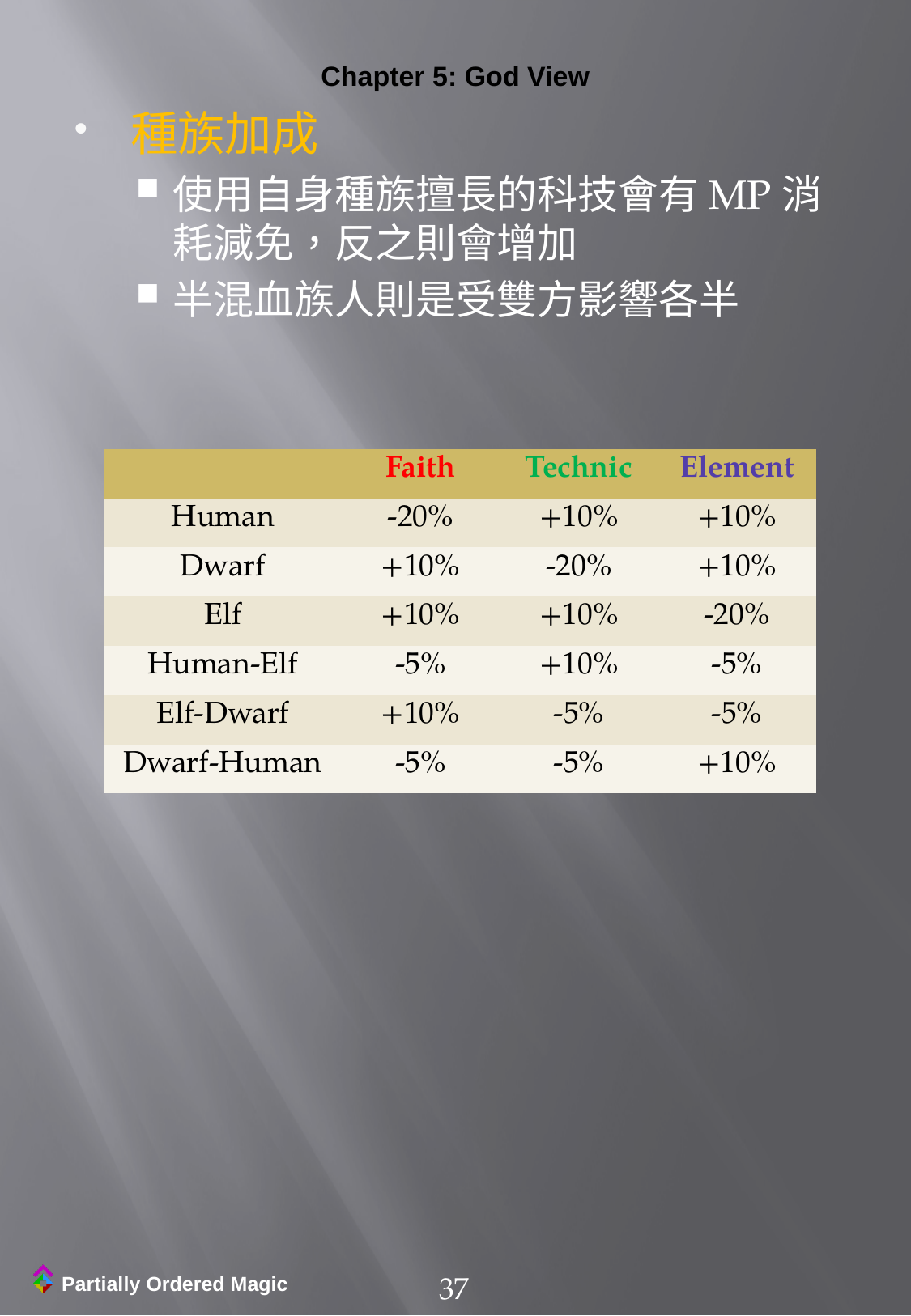

# Chapter 5: God View
種族加成
使用自身種族擅長的科技會有MP消耗減免，反之則會增加
半混血族人則是受雙方影響各半
|  | Faith | Technic | Element |
| --- | --- | --- | --- |
| Human | -20% | +10% | +10% |
| Dwarf | +10% | -20% | +10% |
| Elf | +10% | +10% | -20% |
| Human-Elf | -5% | +10% | -5% |
| Elf-Dwarf | +10% | -5% | -5% |
| Dwarf-Human | -5% | -5% | +10% |